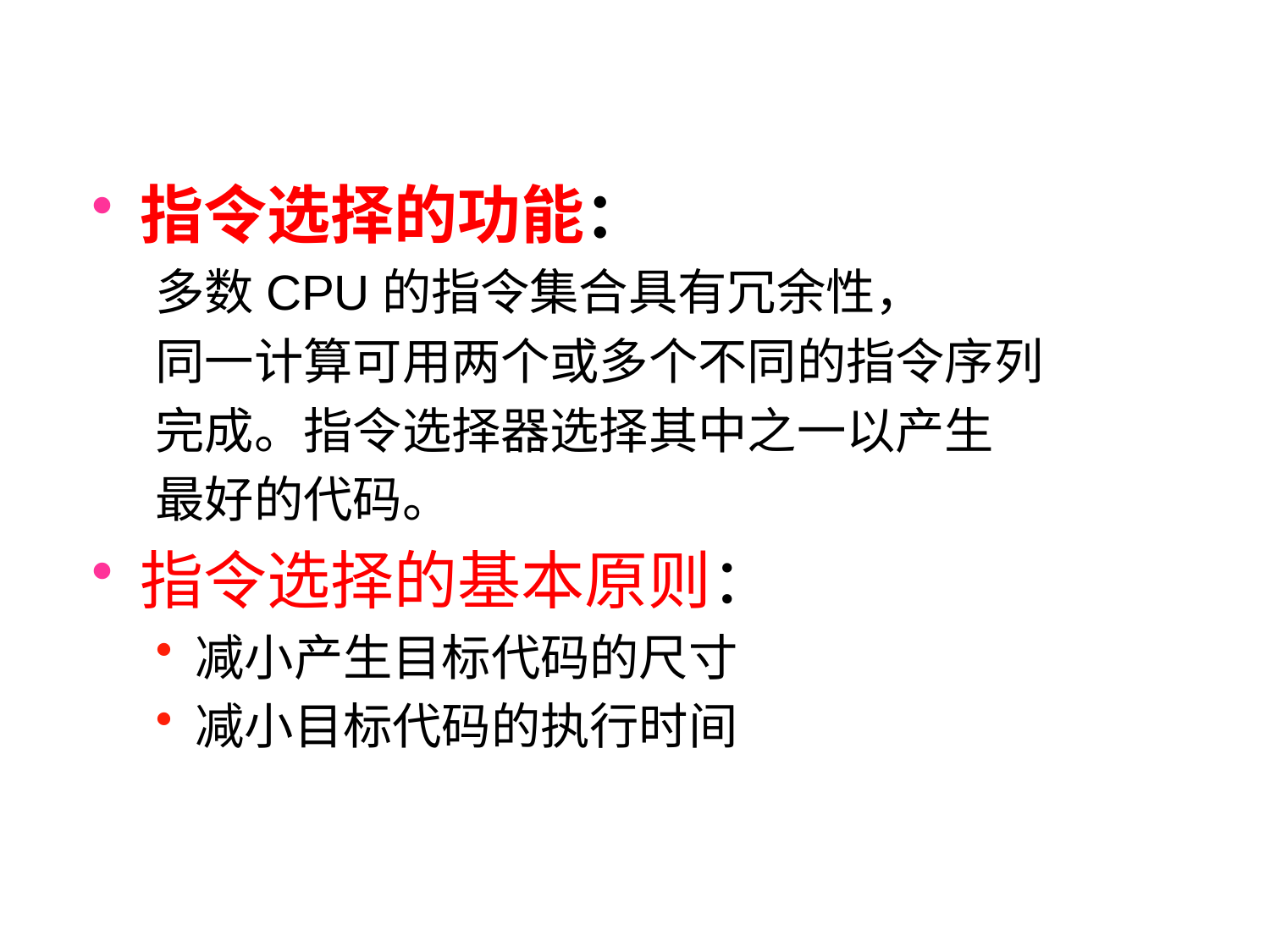

指令选择的功能：
多数CPU的指令集合具有冗余性，
同一计算可用两个或多个不同的指令序列
完成。指令选择器选择其中之一以产生
最好的代码。
指令选择的基本原则：
减小产生目标代码的尺寸
减小目标代码的执行时间